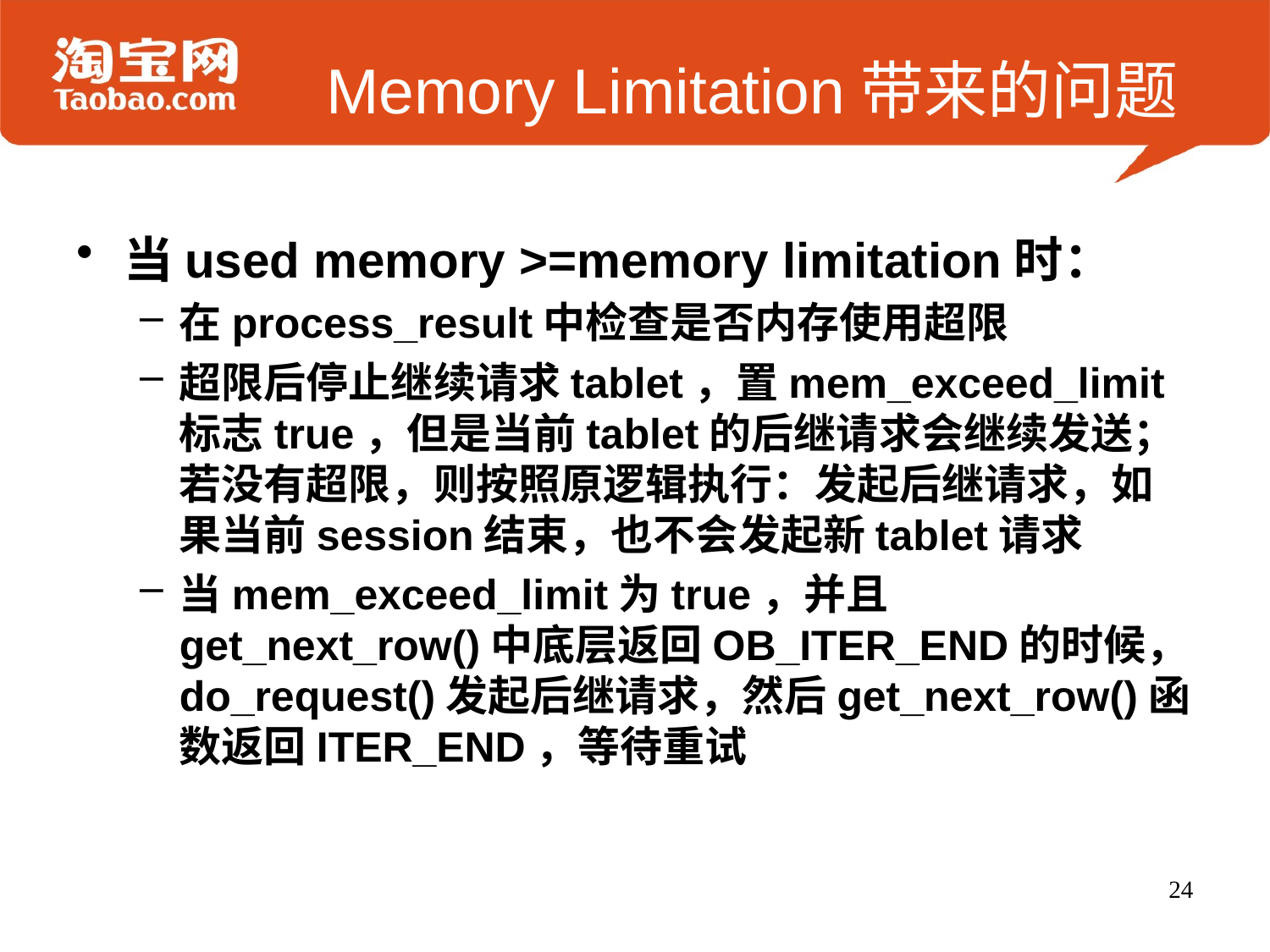

# Memory Limitation带来的问题
当used memory >=memory limitation时：
在process_result中检查是否内存使用超限
超限后停止继续请求tablet，置mem_exceed_limit标志true，但是当前tablet的后继请求会继续发送；若没有超限，则按照原逻辑执行：发起后继请求，如果当前session结束，也不会发起新tablet请求
当mem_exceed_limit为true，并且get_next_row()中底层返回OB_ITER_END的时候，do_request()发起后继请求，然后get_next_row()函数返回ITER_END，等待重试

24